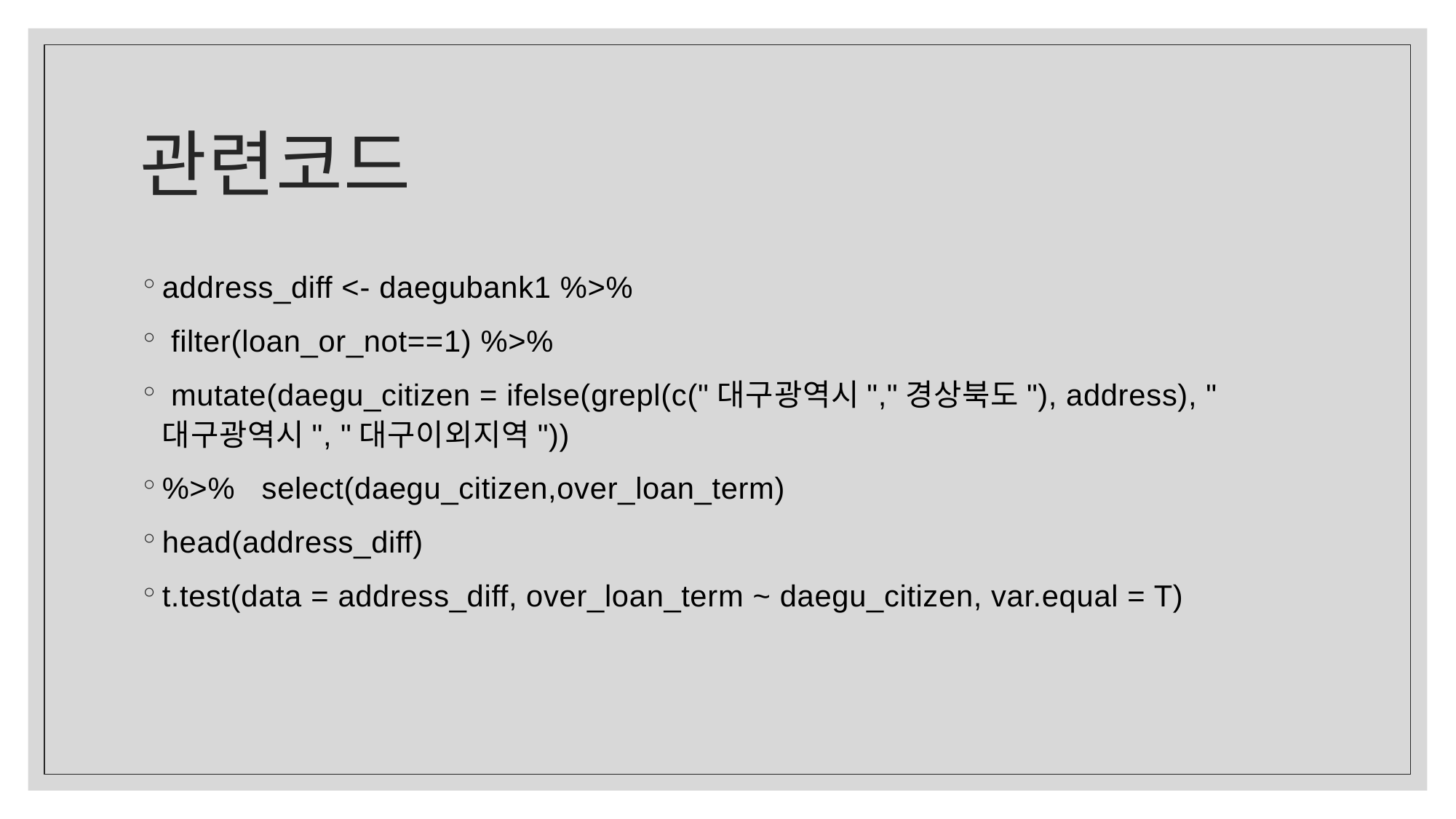

# 관련코드
address_diff <- daegubank1 %>%
 filter(loan_or_not==1) %>%
 mutate(daegu_citizen = ifelse(grepl(c("대구광역시","경상북도"), address), "대구광역시", "대구이외지역"))
%>%   select(daegu_citizen,over_loan_term)
head(address_diff)
t.test(data = address_diff, over_loan_term ~ daegu_citizen, var.equal = T)